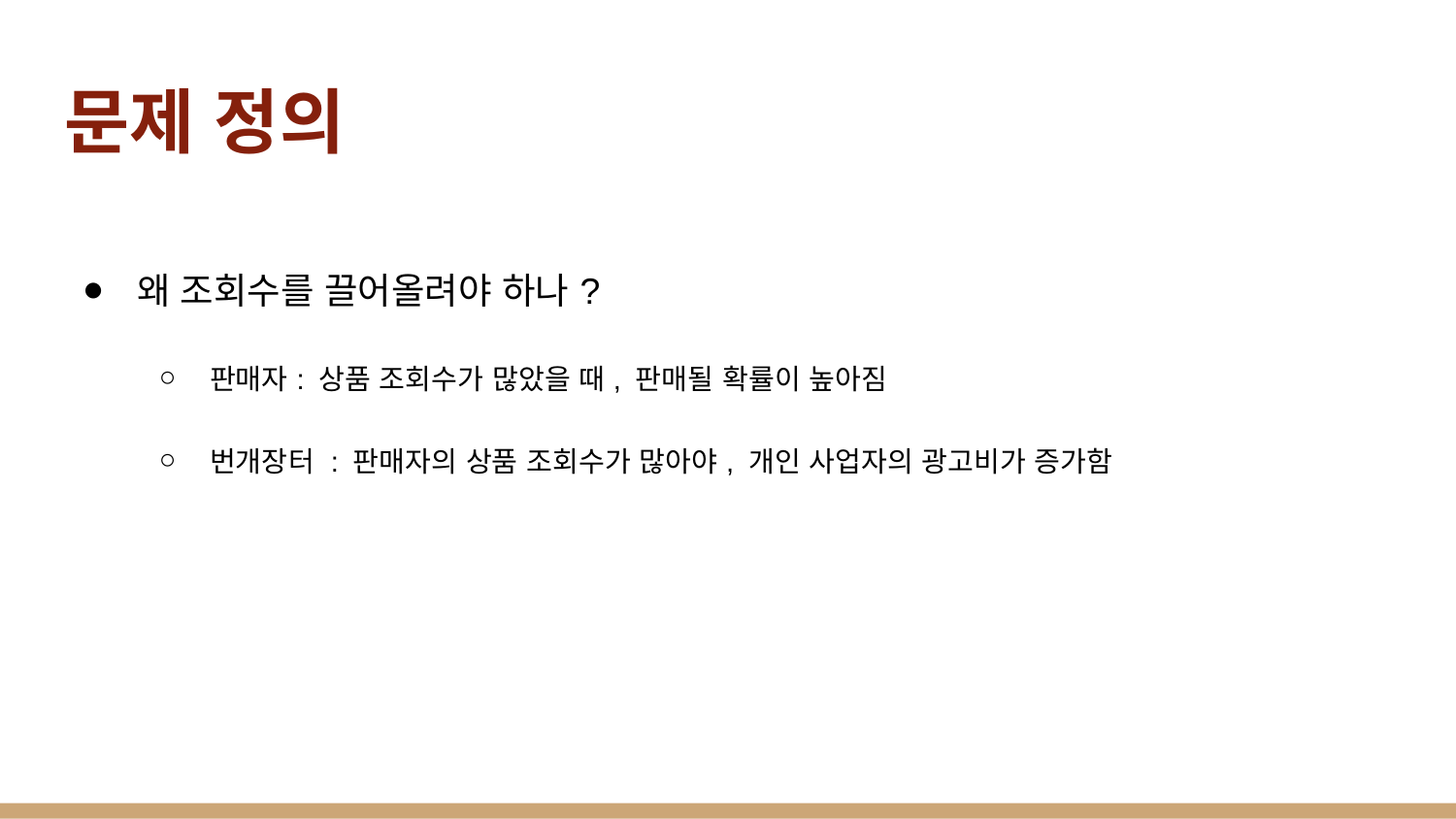

# 문제 정의
왜 조회수를 끌어올려야 하나?
판매자: 상품 조회수가 많았을 때, 판매될 확률이 높아짐
번개장터 : 판매자의 상품 조회수가 많아야, 개인 사업자의 광고비가 증가함